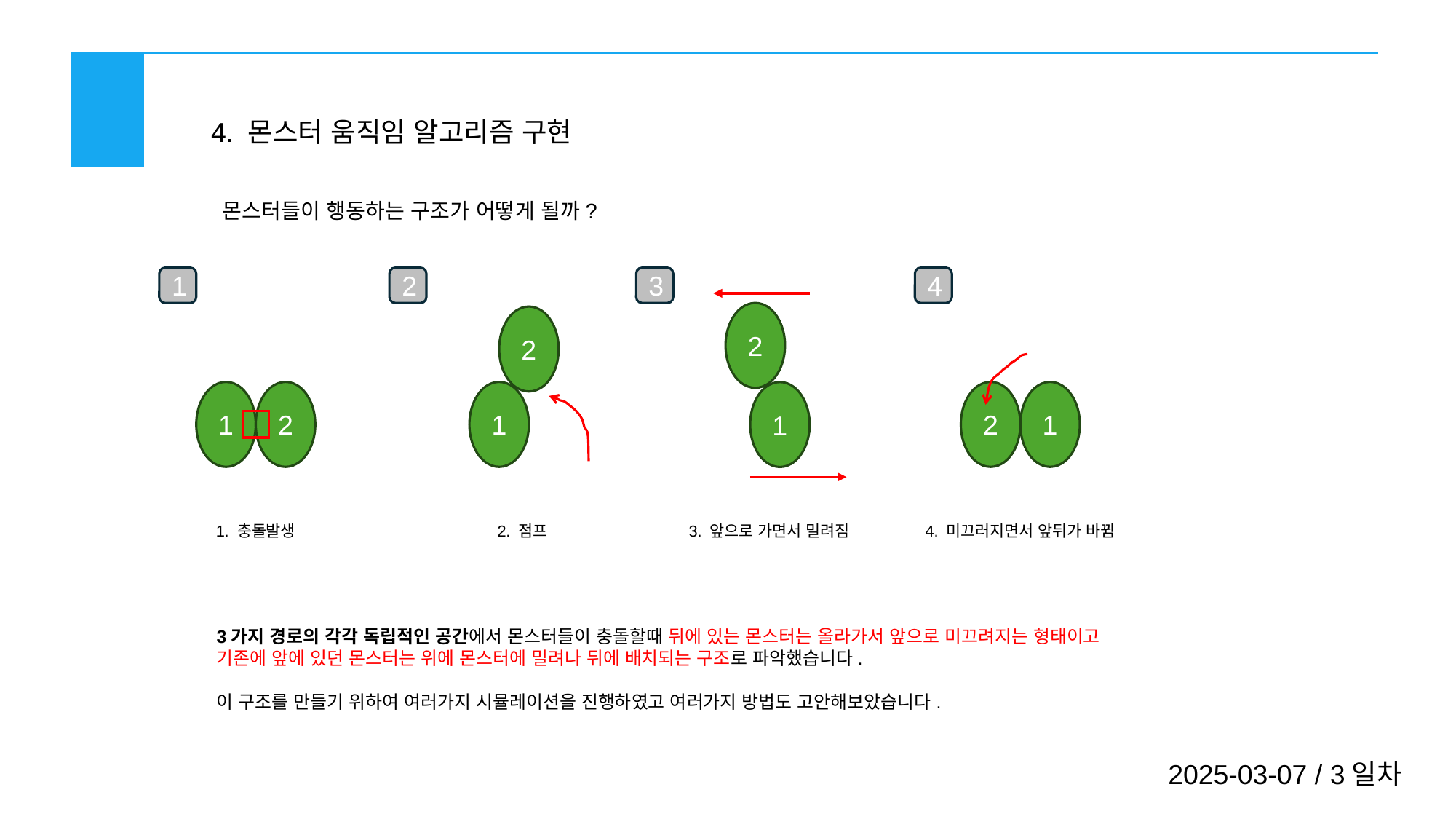

4. 몬스터 움직임 알고리즘 구현
몬스터들이 행동하는 구조가 어떻게 될까?
4
3
1
2
2
2

1
2
1
1
2
1

1. 충돌발생
2. 점프
3. 앞으로 가면서 밀려짐
4. 미끄러지면서 앞뒤가 바뀜
3가지 경로의 각각 독립적인 공간에서 몬스터들이 충돌할때 뒤에 있는 몬스터는 올라가서 앞으로 미끄려지는 형태이고
기존에 앞에 있던 몬스터는 위에 몬스터에 밀려나 뒤에 배치되는 구조로 파악했습니다.

이 구조를 만들기 위하여 여러가지 시뮬레이션을 진행하였고 여러가지 방법도 고안해보았습니다.
2025-03-07 / 3일차